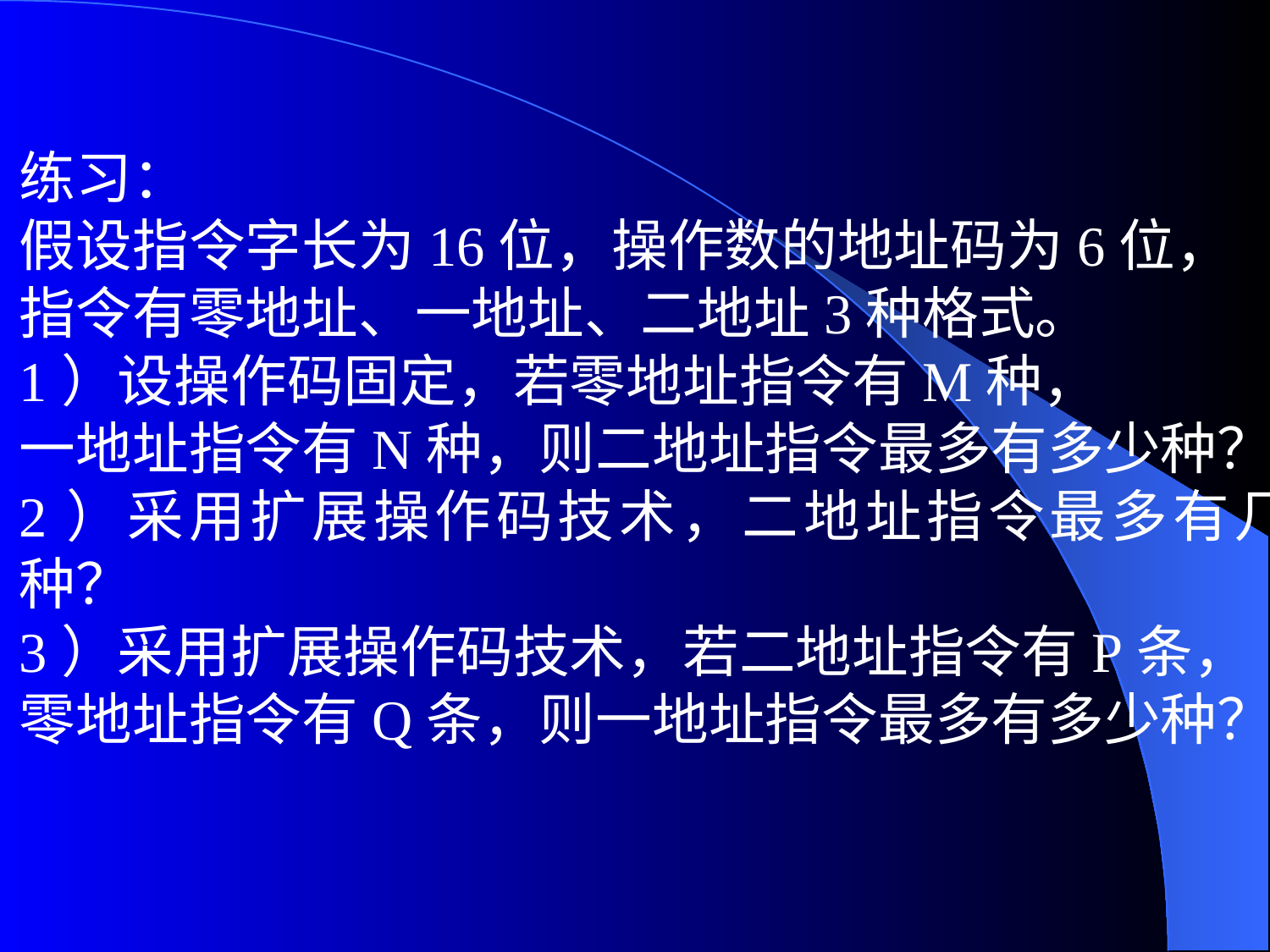

练习：
假设指令字长为16位，操作数的地址码为6位，
指令有零地址、一地址、二地址3种格式。
1）设操作码固定，若零地址指令有M种，
一地址指令有N种，则二地址指令最多有多少种？
2）采用扩展操作码技术，二地址指令最多有几种？
3）采用扩展操作码技术，若二地址指令有P条，
零地址指令有Q条，则一地址指令最多有多少种？